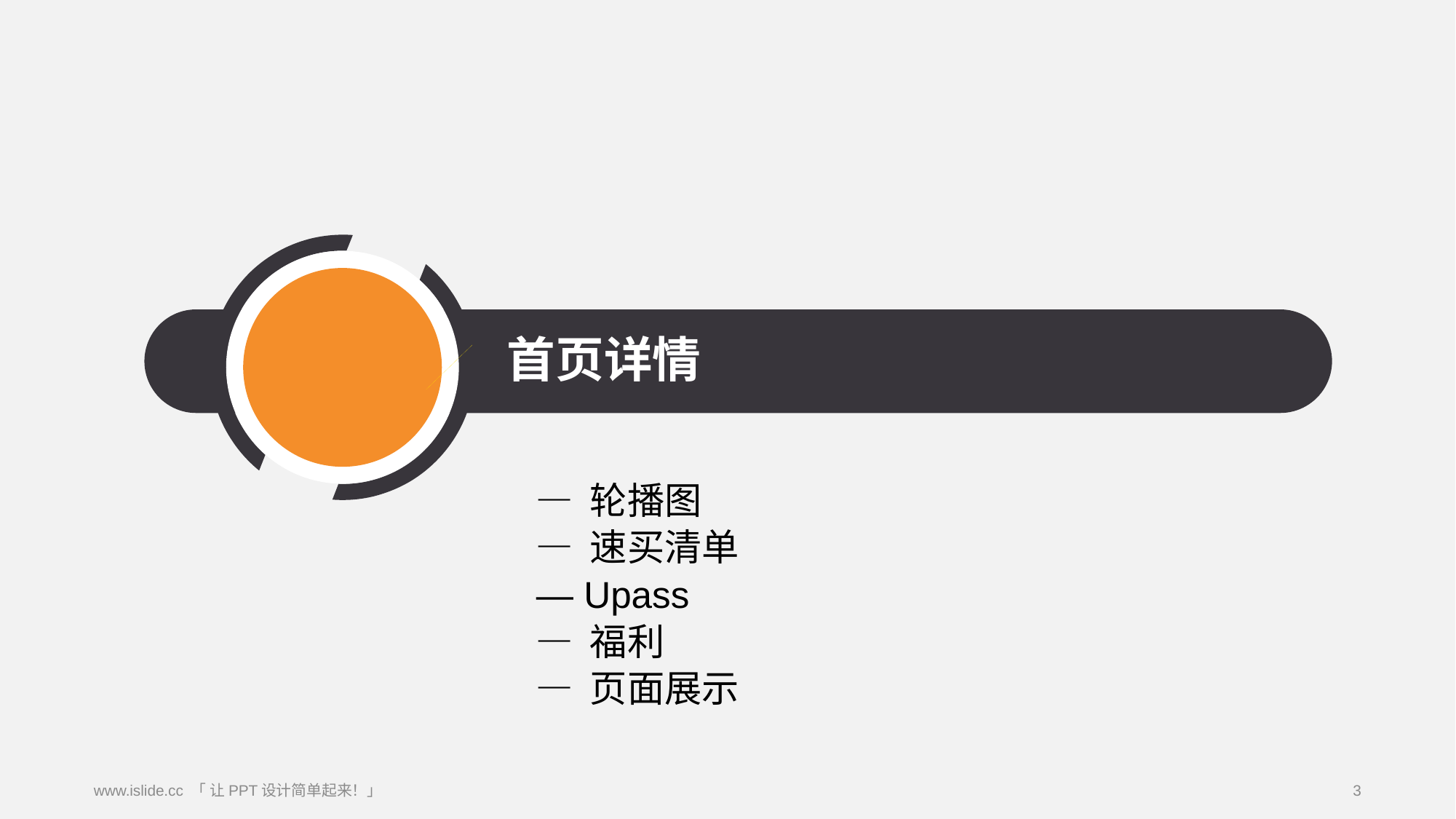

# 首页详情

— 轮播图
— 速买清单
— Upass
— 福利
— 页面展示

www.islide.cc 「 让PPT设计简单起来！」
3